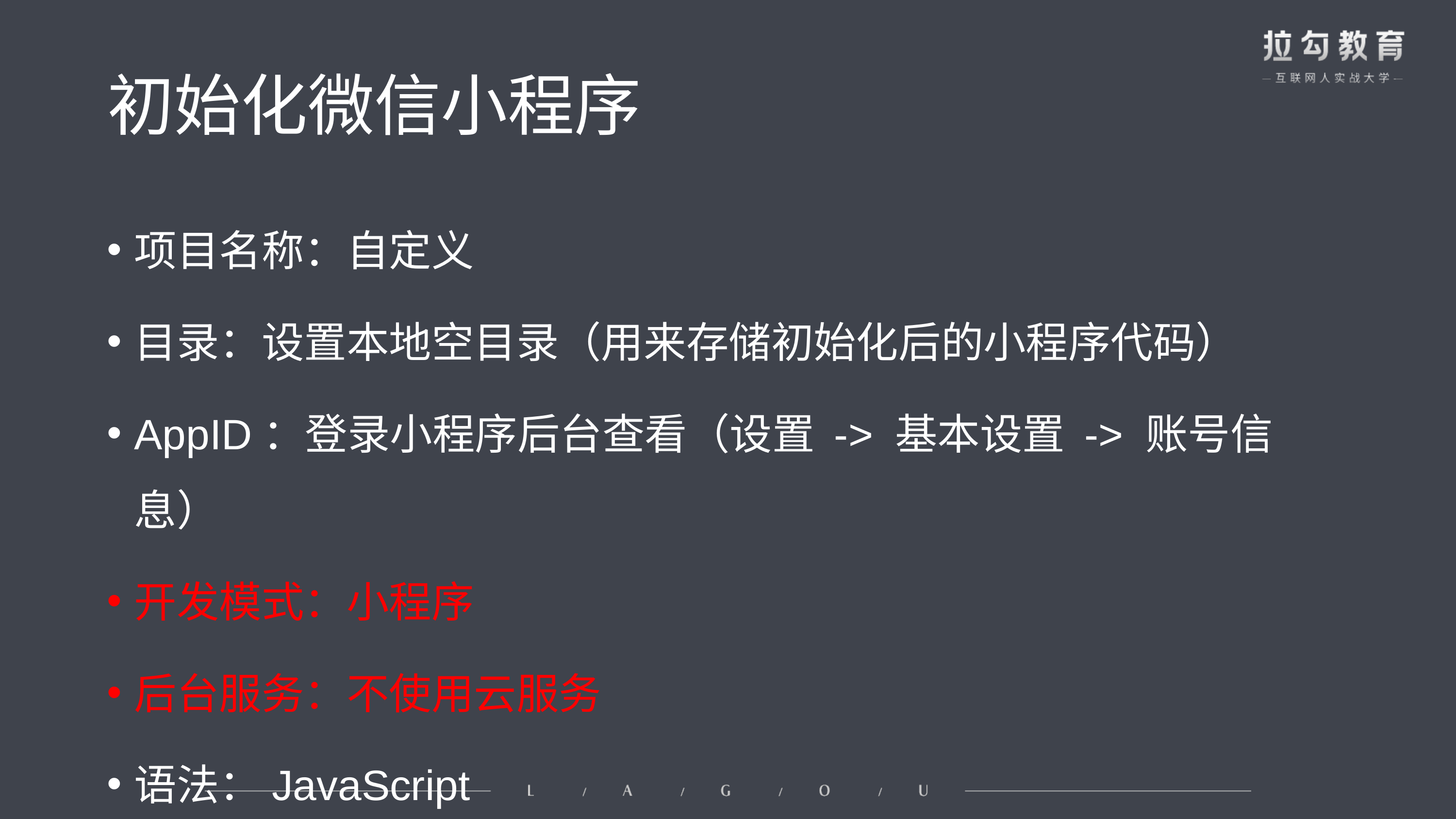

# 初始化微信小程序
项目名称：自定义
目录：设置本地空目录（用来存储初始化后的小程序代码）
AppID：登录小程序后台查看（设置 -> 基本设置 -> 账号信息）
开发模式：小程序
后台服务：不使用云服务
语法：JavaScript